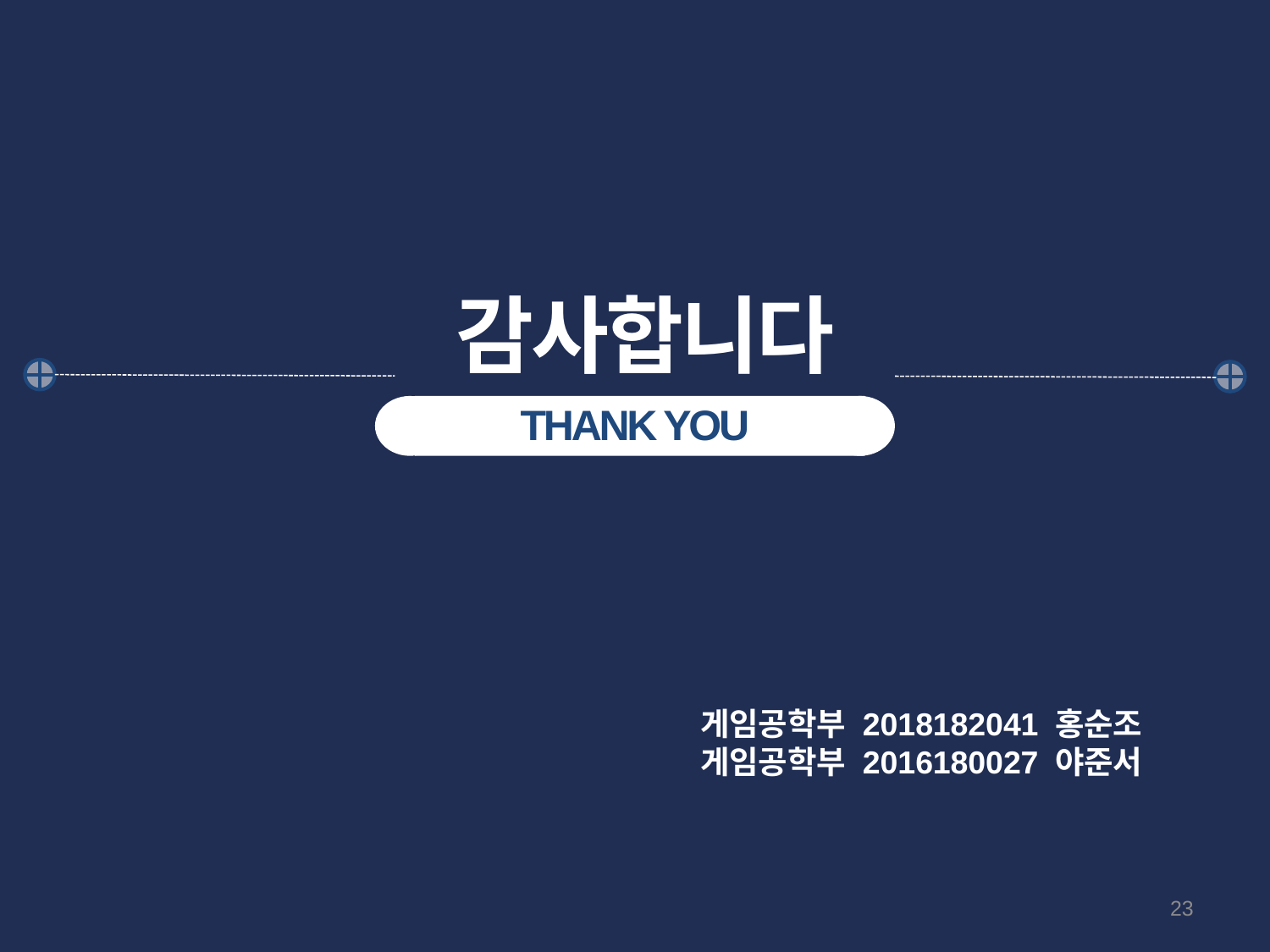

감사합니다

THANK YOU

게임공학부 2018182041 홍순조
게임공학부 2016180027 야준서
23